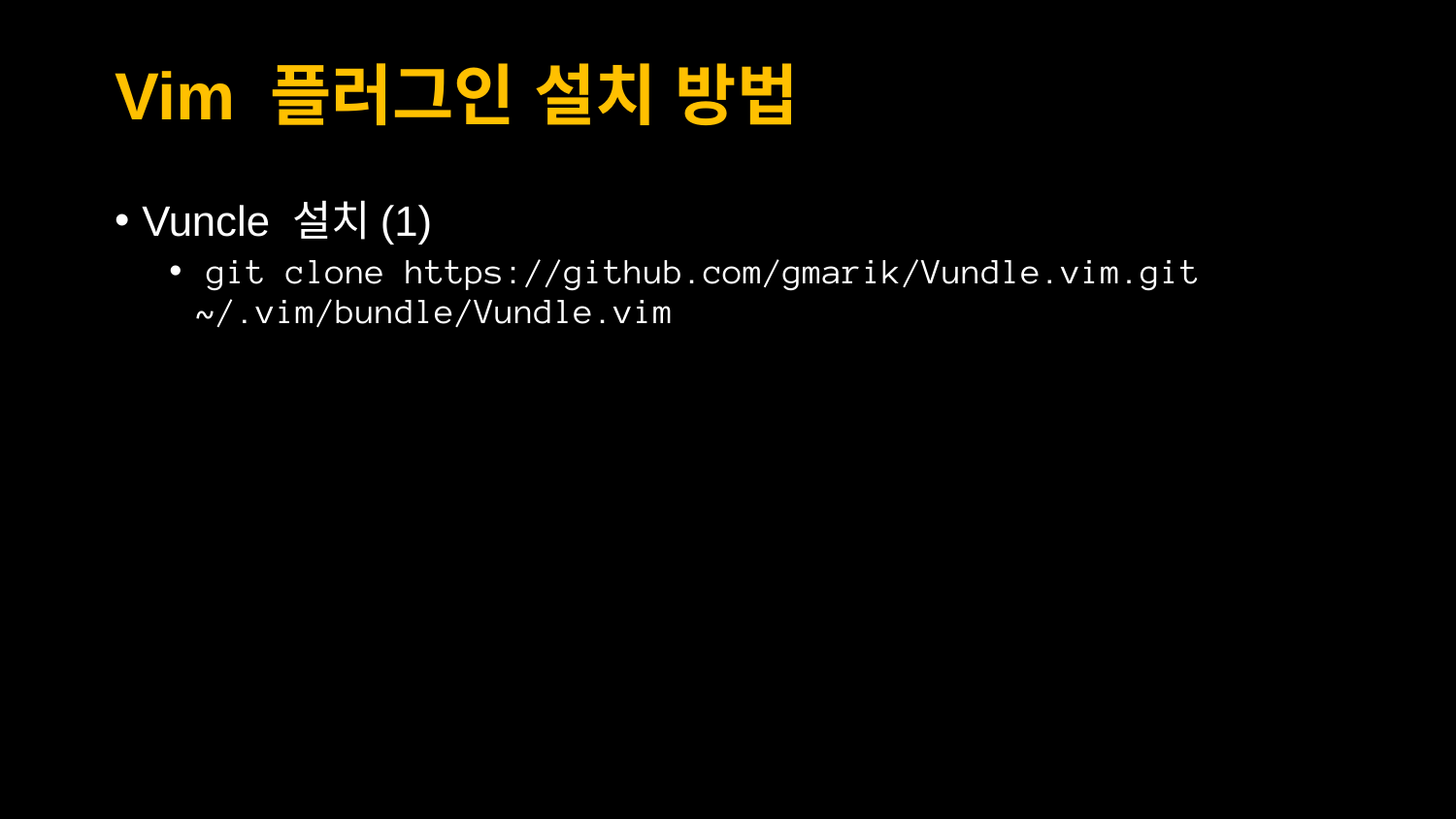

# Vim 플러그인 설치 방법
Vuncle 설치(1)
 git clone https://github.com/gmarik/Vundle.vim.git ~/.vim/bundle/Vundle.vim